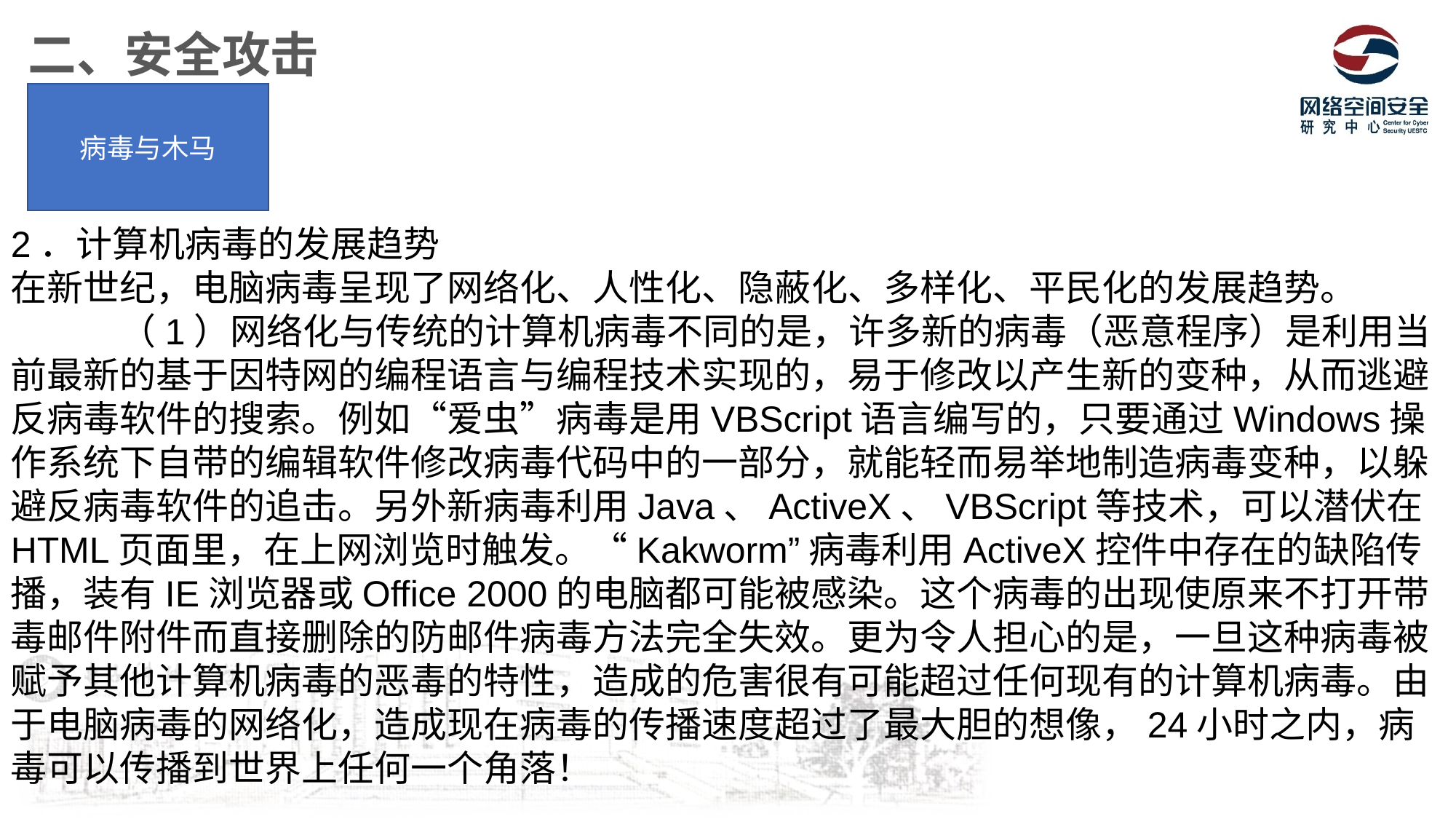

二、安全攻击
病毒与木马
2．计算机病毒的发展趋势
在新世纪，电脑病毒呈现了网络化、人性化、隐蔽化、多样化、平民化的发展趋势。
	（1）网络化与传统的计算机病毒不同的是，许多新的病毒（恶意程序）是利用当前最新的基于因特网的编程语言与编程技术实现的，易于修改以产生新的变种，从而逃避反病毒软件的搜索。例如“爱虫”病毒是用VBScript语言编写的，只要通过Windows操作系统下自带的编辑软件修改病毒代码中的一部分，就能轻而易举地制造病毒变种，以躲避反病毒软件的追击。另外新病毒利用Java、ActiveX、VBScript等技术，可以潜伏在HTML页面里，在上网浏览时触发。“Kakworm”病毒利用ActiveX控件中存在的缺陷传播，装有IE浏览器或Office 2000的电脑都可能被感染。这个病毒的出现使原来不打开带毒邮件附件而直接删除的防邮件病毒方法完全失效。更为令人担心的是，一旦这种病毒被赋予其他计算机病毒的恶毒的特性，造成的危害很有可能超过任何现有的计算机病毒。由于电脑病毒的网络化，造成现在病毒的传播速度超过了最大胆的想像，24小时之内，病毒可以传播到世界上任何一个角落！